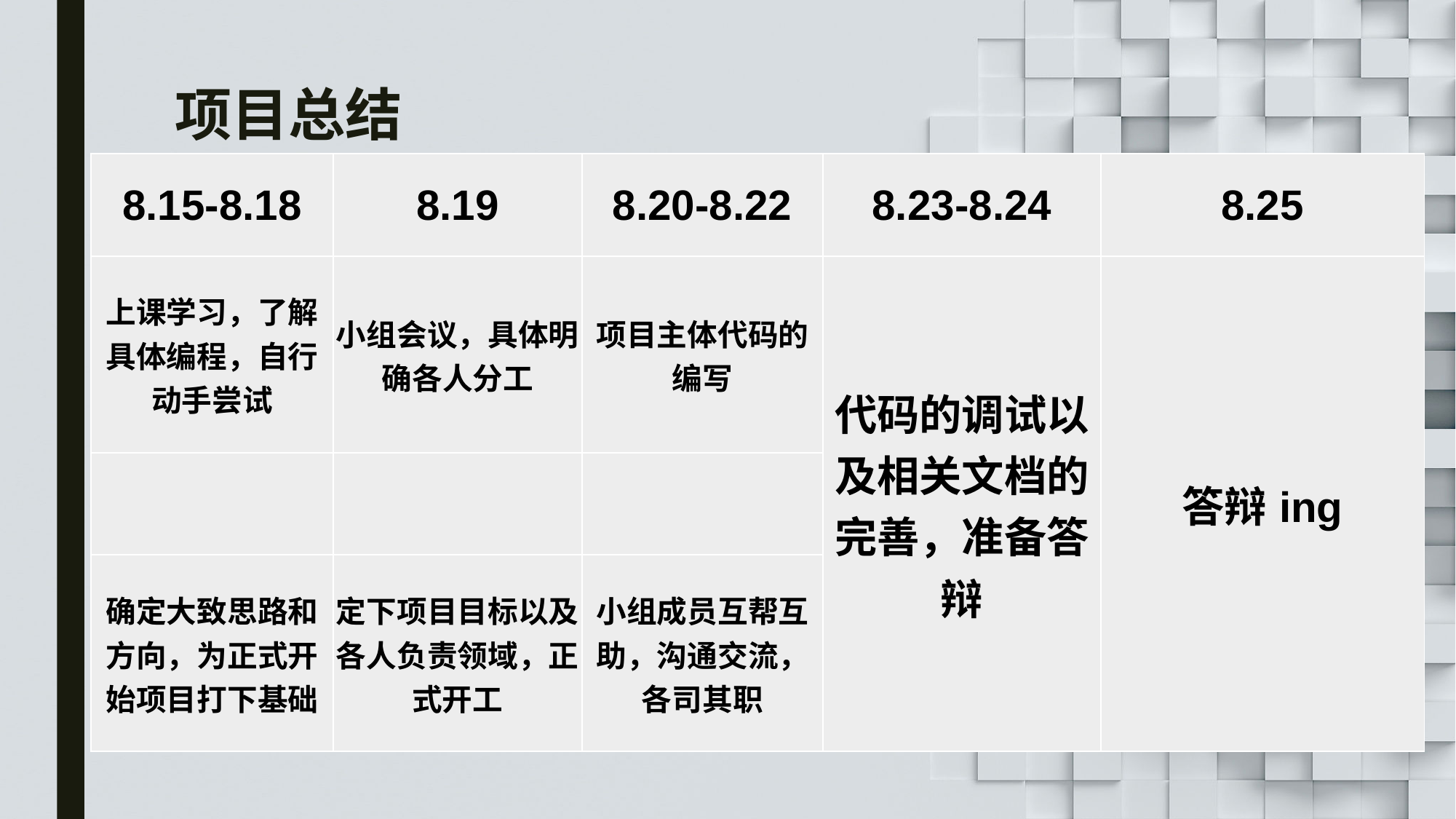

# 项目总结
| 8.15-8.18 | 8.19 | 8.20-8.22 | 8.23-8.24 | 8.25 |
| --- | --- | --- | --- | --- |
| 上课学习，了解具体编程，自行动手尝试 | 小组会议，具体明确各人分工 | 项目主体代码的编写 | 代码的调试以及相关文档的完善，准备答辩 | 答辩ing |
|  |  |  |  |  |
| 确定大致思路和方向，为正式开始项目打下基础 | 定下项目目标以及各人负责领域，正式开工 | 小组成员互帮互助，沟通交流，各司其职 |  |  |